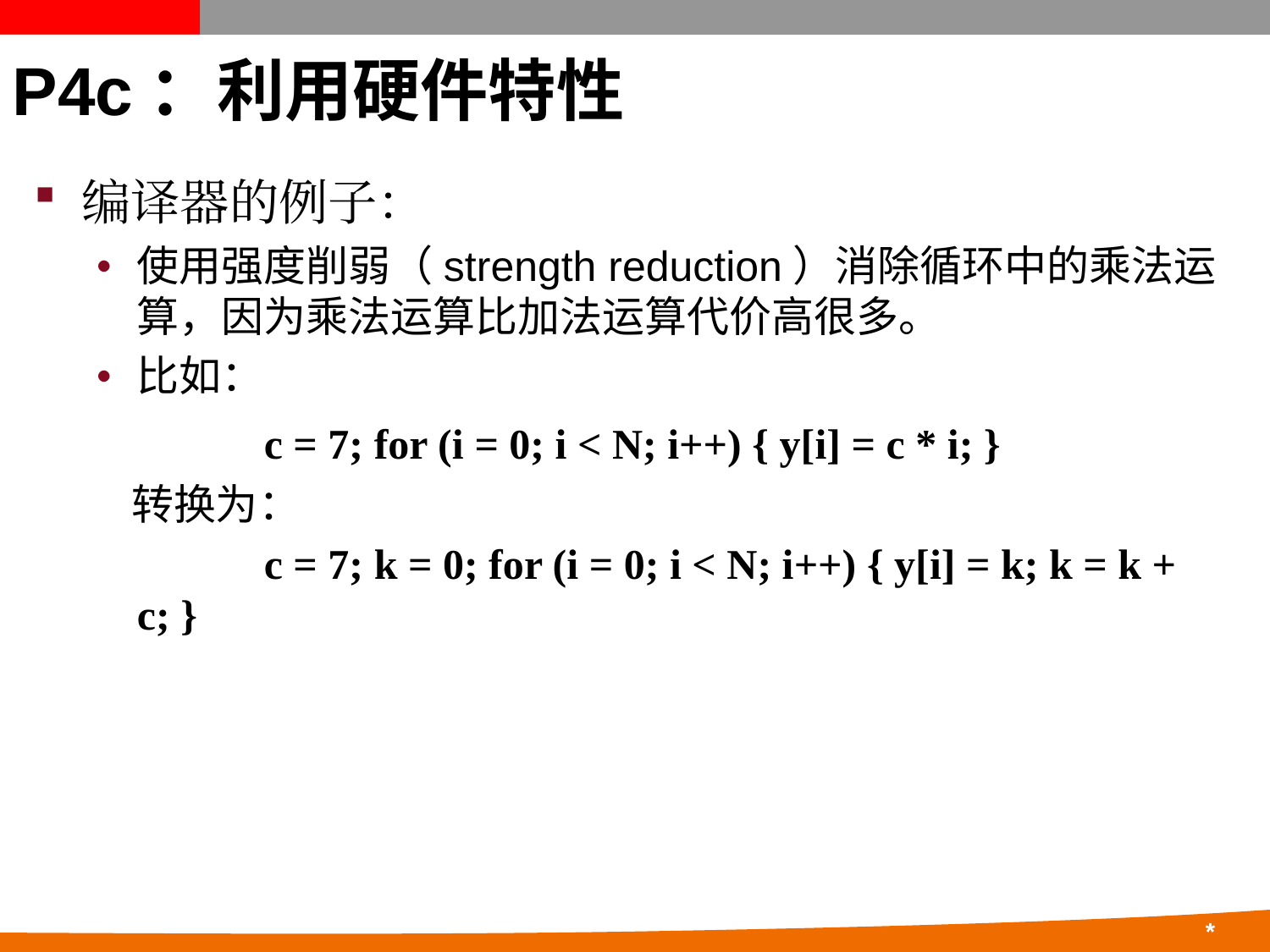

# P4c：利用硬件特性
编译器的例子：
使用强度削弱（strength reduction）消除循环中的乘法运算，因为乘法运算比加法运算代价高很多。
比如：
		c = 7; for (i = 0; i < N; i++) { y[i] = c * i; }
  转换为：
		c = 7; k = 0; for (i = 0; i < N; i++) { y[i] = k; k = k + c; }